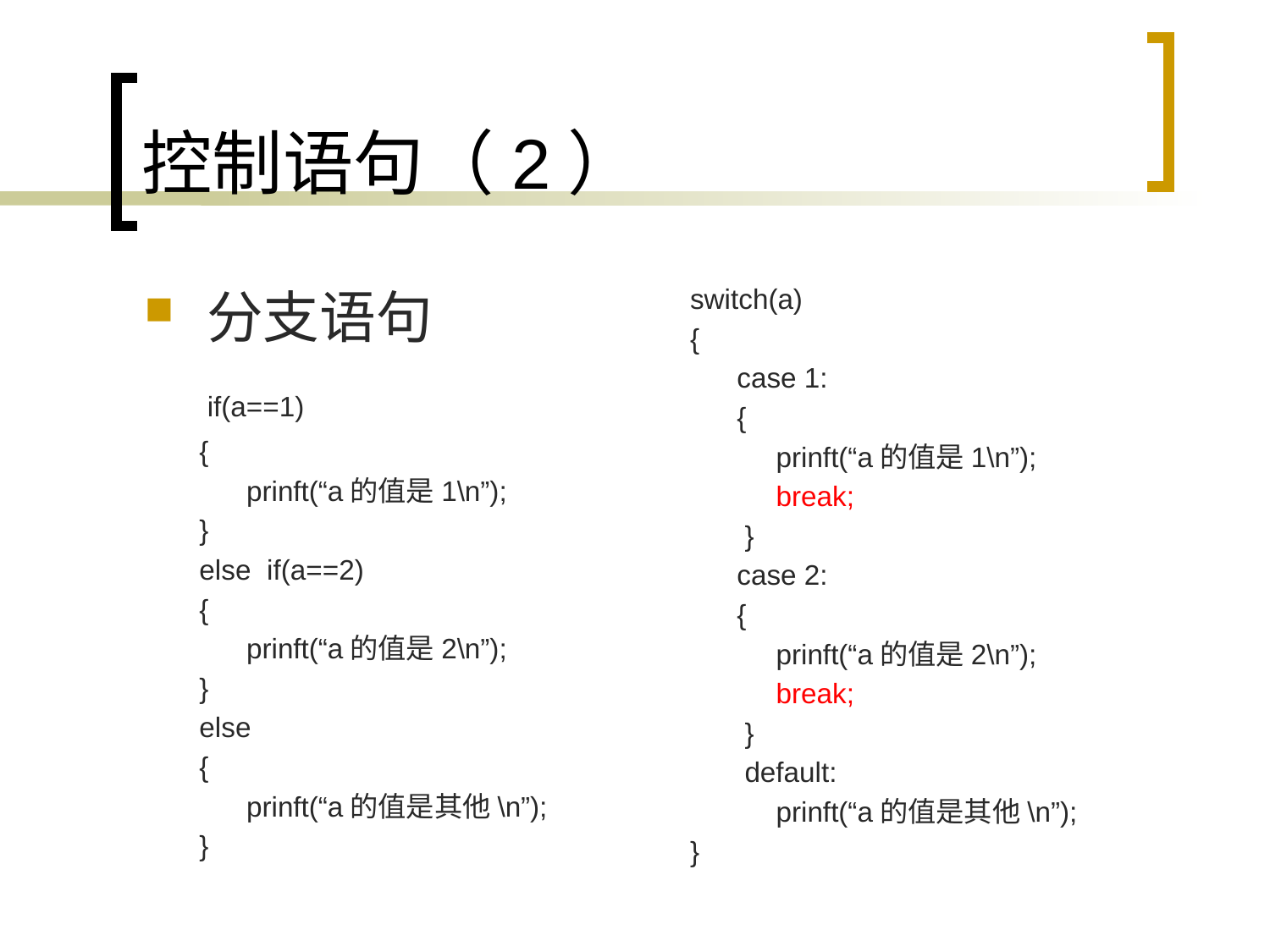

# 控制语句（2）
分支语句
    if(a==1)
       {
             prinft(“a的值是1\n”);
       }
       else  if(a==2)
       {
             prinft(“a的值是2\n”);
       }
       else
       {
             prinft(“a的值是其他\n”);
       }

switch(a)
{
      case 1:
      {
           prinft(“a的值是1\n”);
           break;
       }
      case 2:
      {
           prinft(“a的值是2\n”);
           break;
       }
       default:
           prinft(“a的值是其他\n”);
}